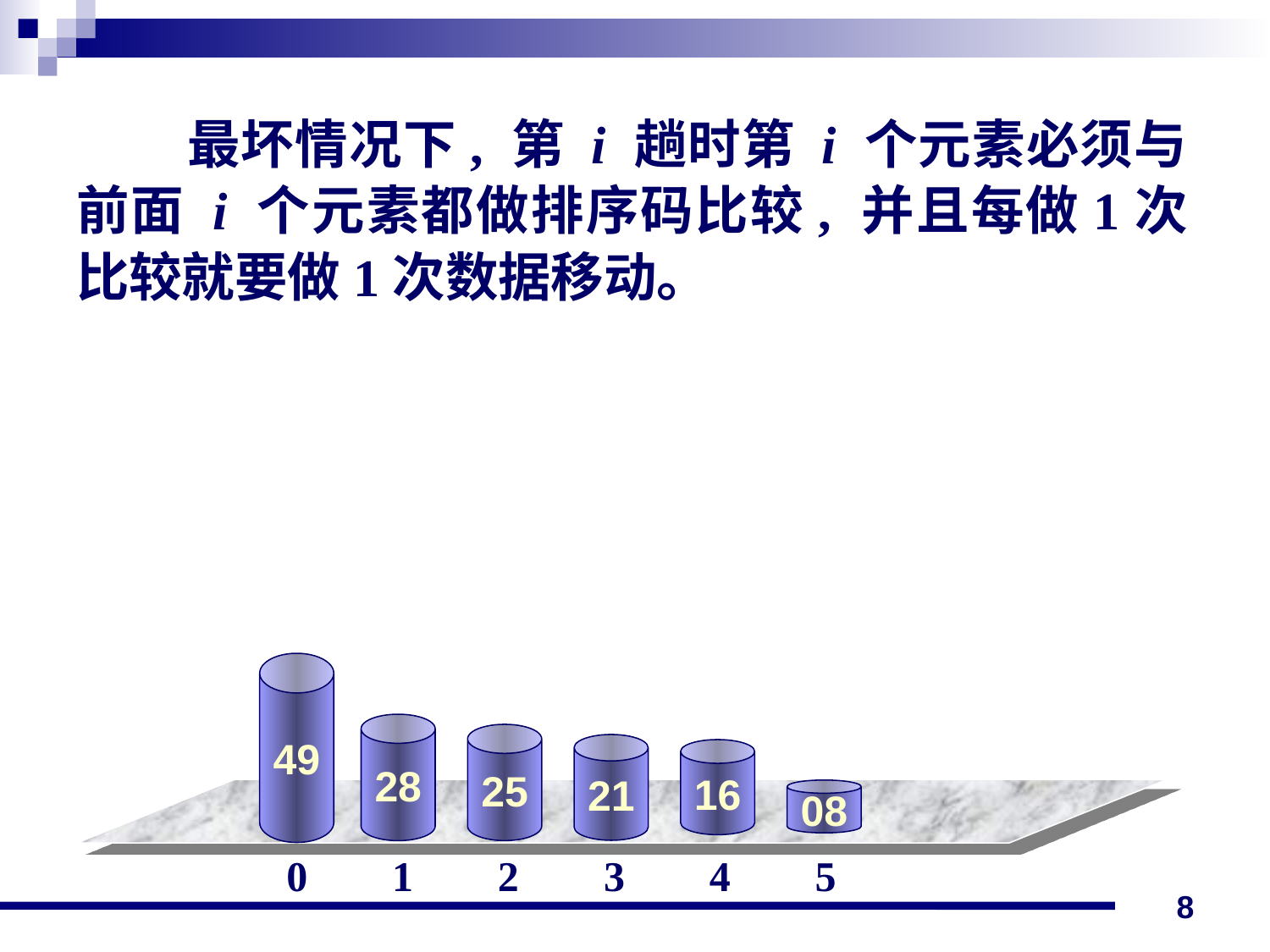

最坏情况下, 第 i 趟时第 i 个元素必须与前面 i 个元素都做排序码比较, 并且每做1次比较就要做1次数据移动。

49
28
25
21
16

08
0        1        2        3        4        5
8